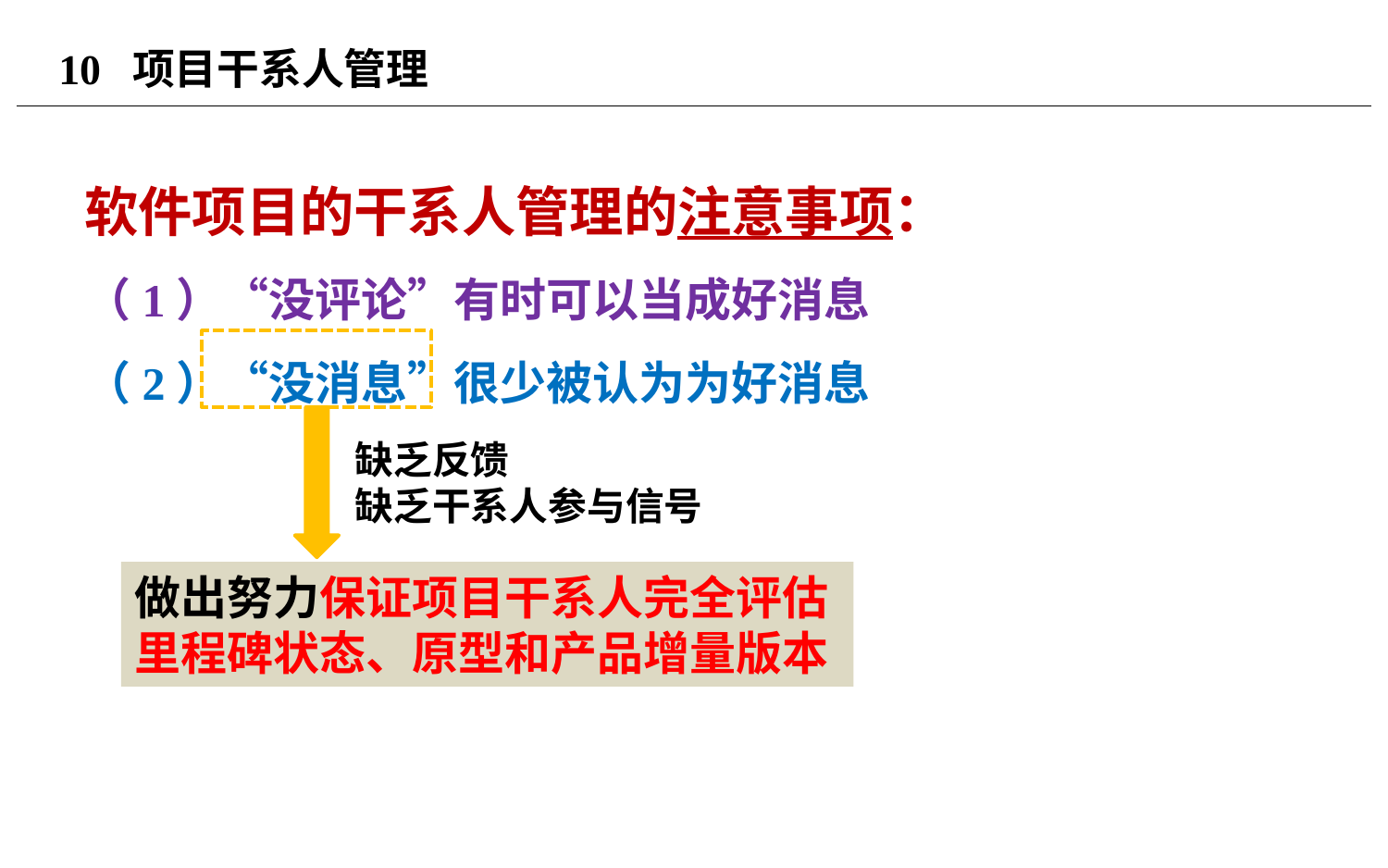

# 10  项目干系人管理
软件项目的干系人管理的注意事项：
（1）“没评论”有时可以当成好消息
（2）“没消息”很少被认为为好消息

缺乏反馈
缺乏干系人参与信号
做出努力保证项目干系人完全评估里程碑状态、原型和产品增量版本